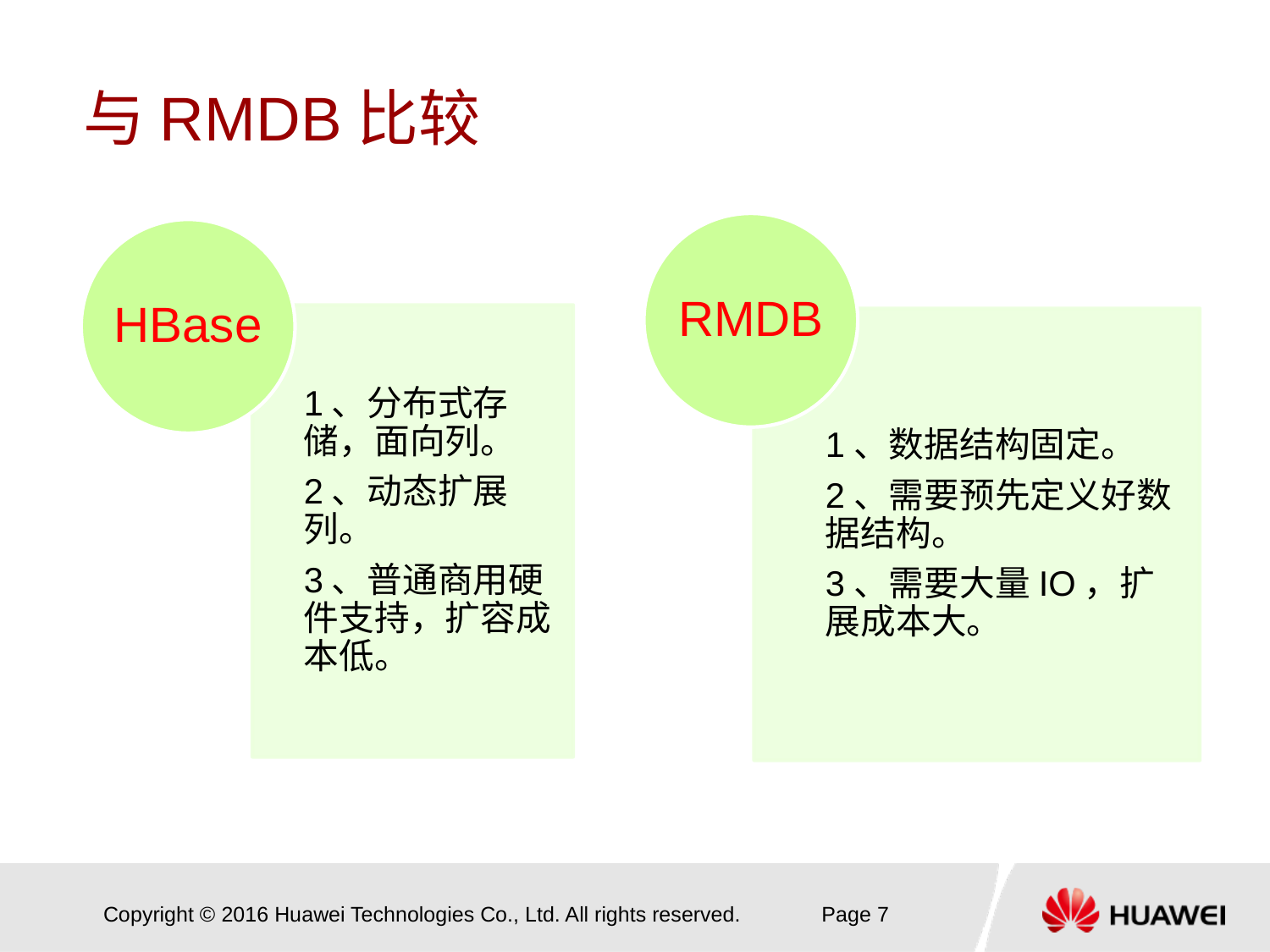

# 与RMDB比较
1、分布式存储，面向列。
2、动态扩展列。
3、普通商用硬件支持，扩容成本低。
HBase
1、数据结构固定。
2、需要预先定义好数据结构。
3、需要大量IO，扩展成本大。
RMDB